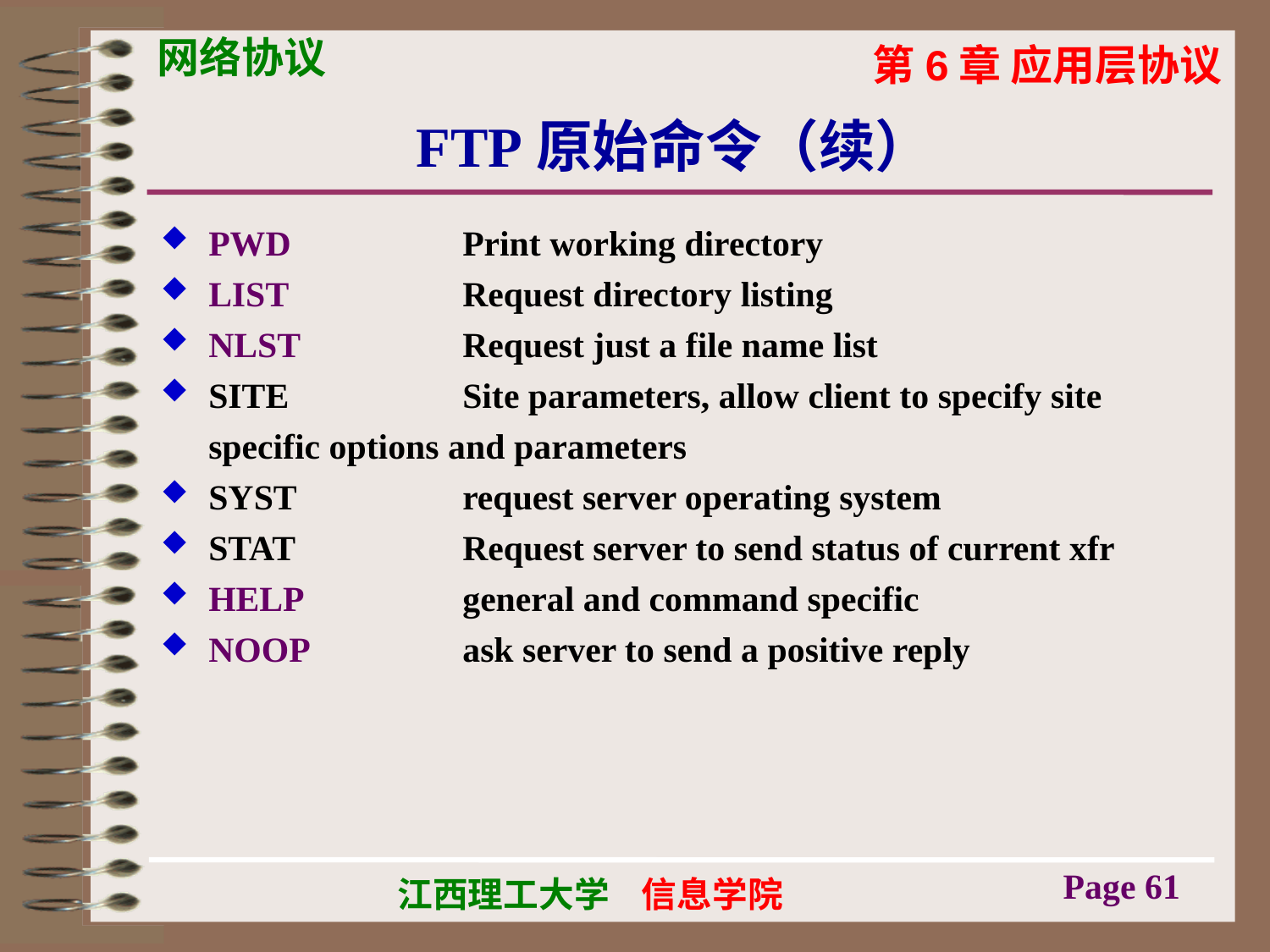

# FTP原始命令（续）
PWD	 	Print working directory
LIST	 	Request directory listing
NLST		Request just a file name list
SITE		Site parameters, allow client to specify site specific options and parameters
SYST		request server operating system
STAT		Request server to send status of current xfr
HELP		general and command specific
NOOP		ask server to send a positive reply
Page 61